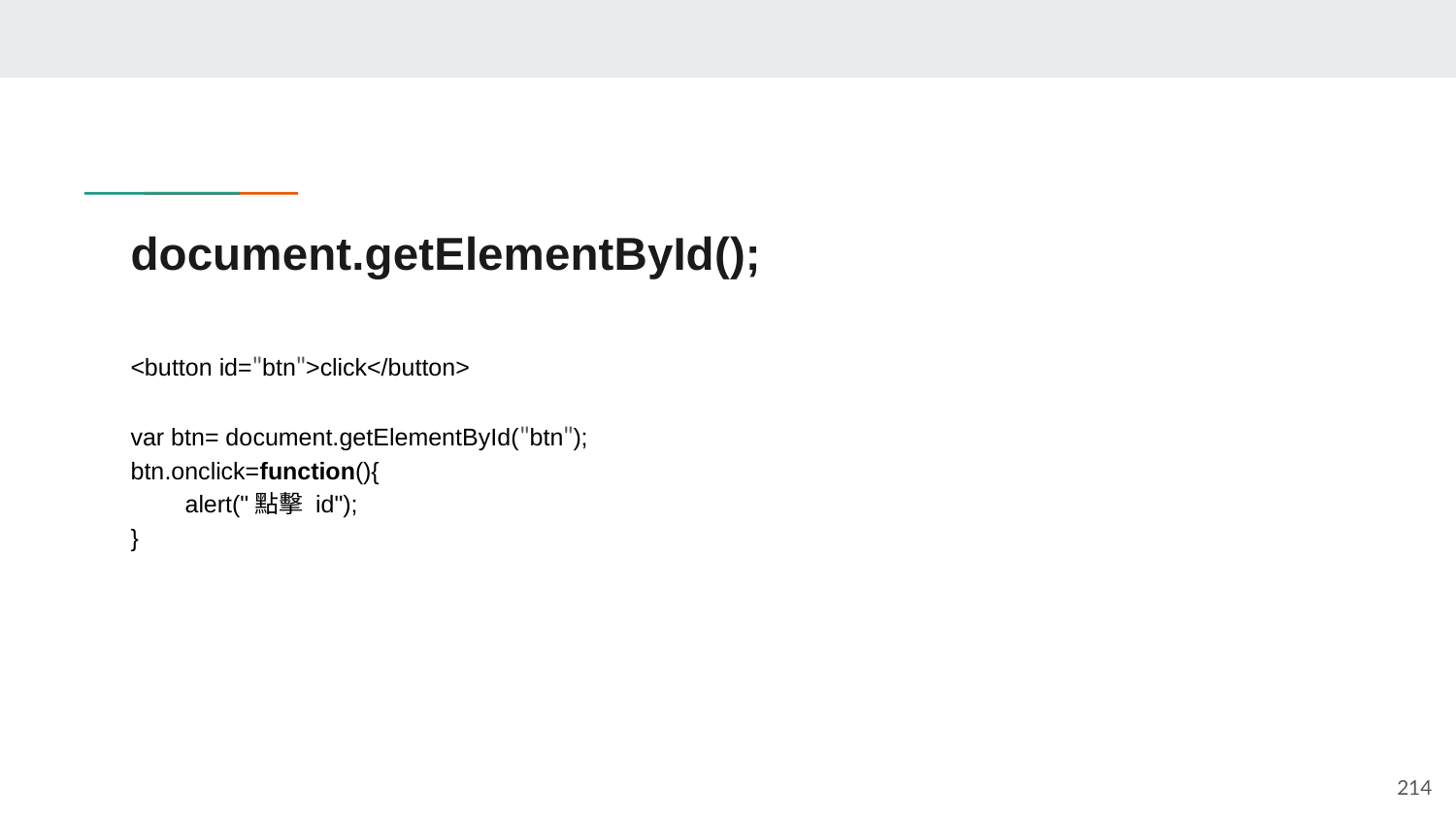

# document.getElementById();
<button id="btn">click</button>

var btn= document.getElementById("btn");
btn.onclick=function(){
　　alert("點擊 id");
}
214